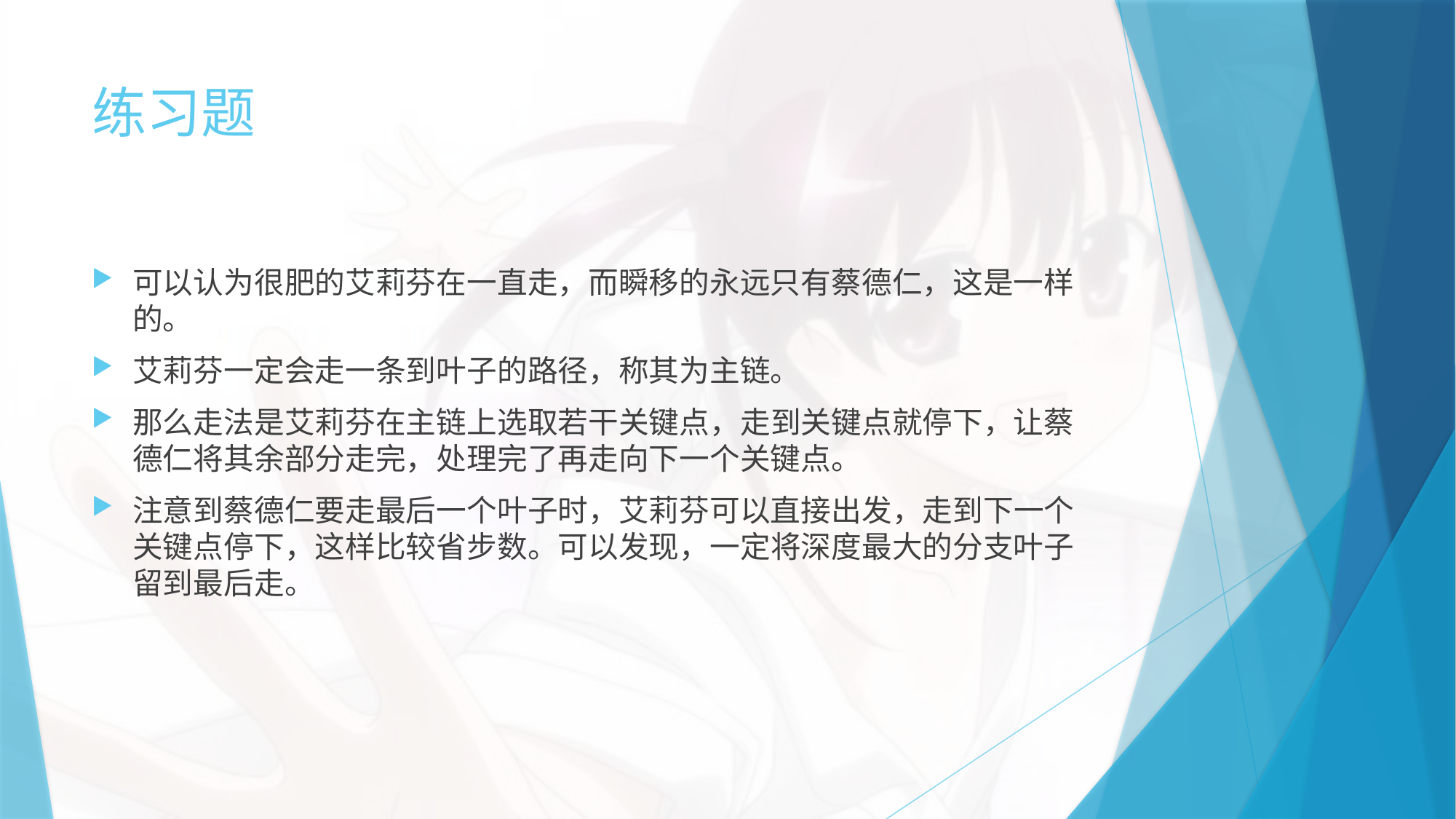

# 练习题
可以认为很肥的艾莉芬在一直走，而瞬移的永远只有蔡德仁，这是一样的。
艾莉芬一定会走一条到叶子的路径，称其为主链。
那么走法是艾莉芬在主链上选取若干关键点，走到关键点就停下，让蔡德仁将其余部分走完，处理完了再走向下一个关键点。
注意到蔡德仁要走最后一个叶子时，艾莉芬可以直接出发，走到下一个关键点停下，这样比较省步数。可以发现，一定将深度最大的分支叶子留到最后走。